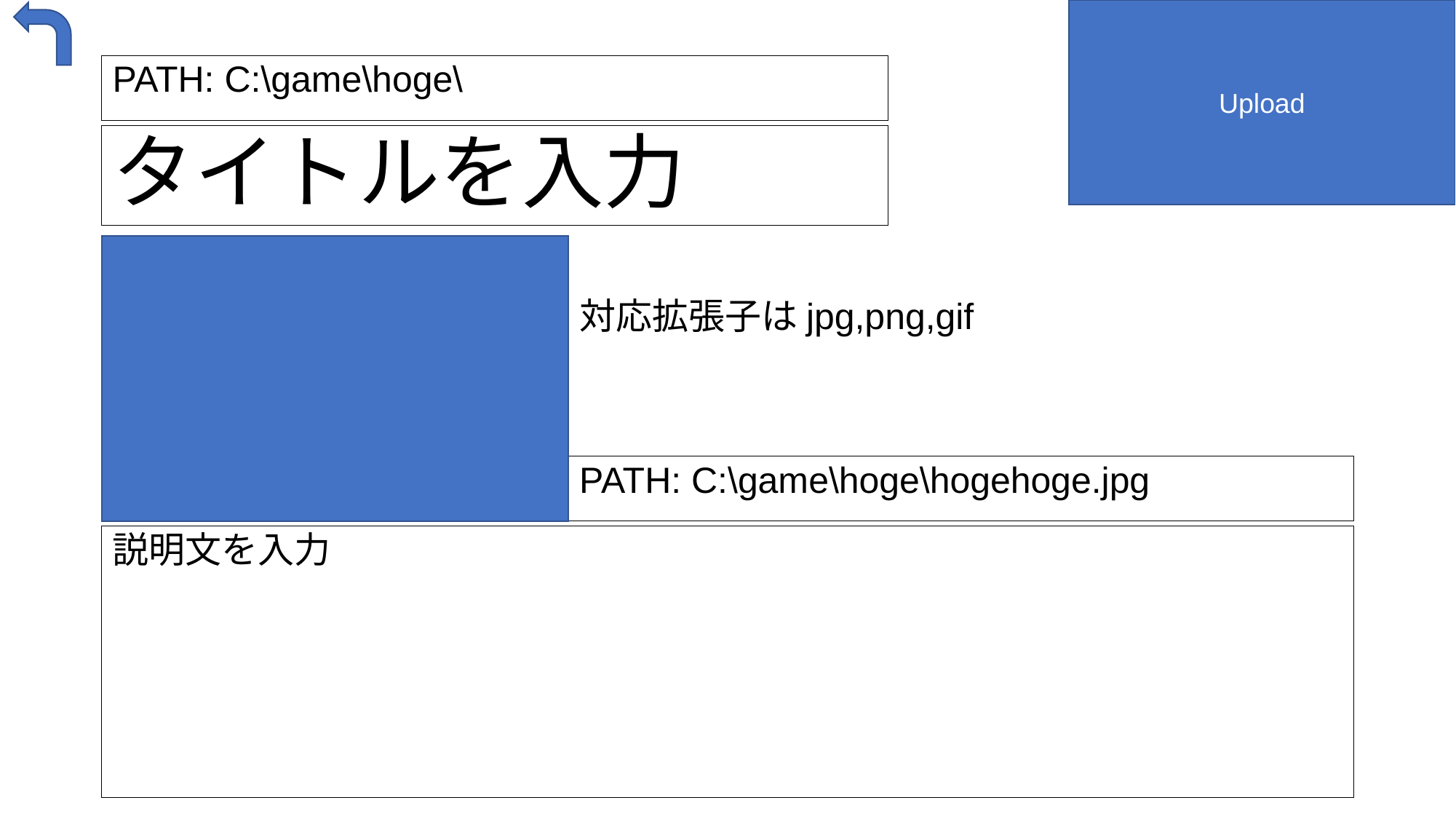

Upload

PATH: C:\game\hoge\
# タイトルを入力

対応拡張子はjpg,png,gif
PATH: C:\game\hoge\hogehoge.jpg
説明文を入力